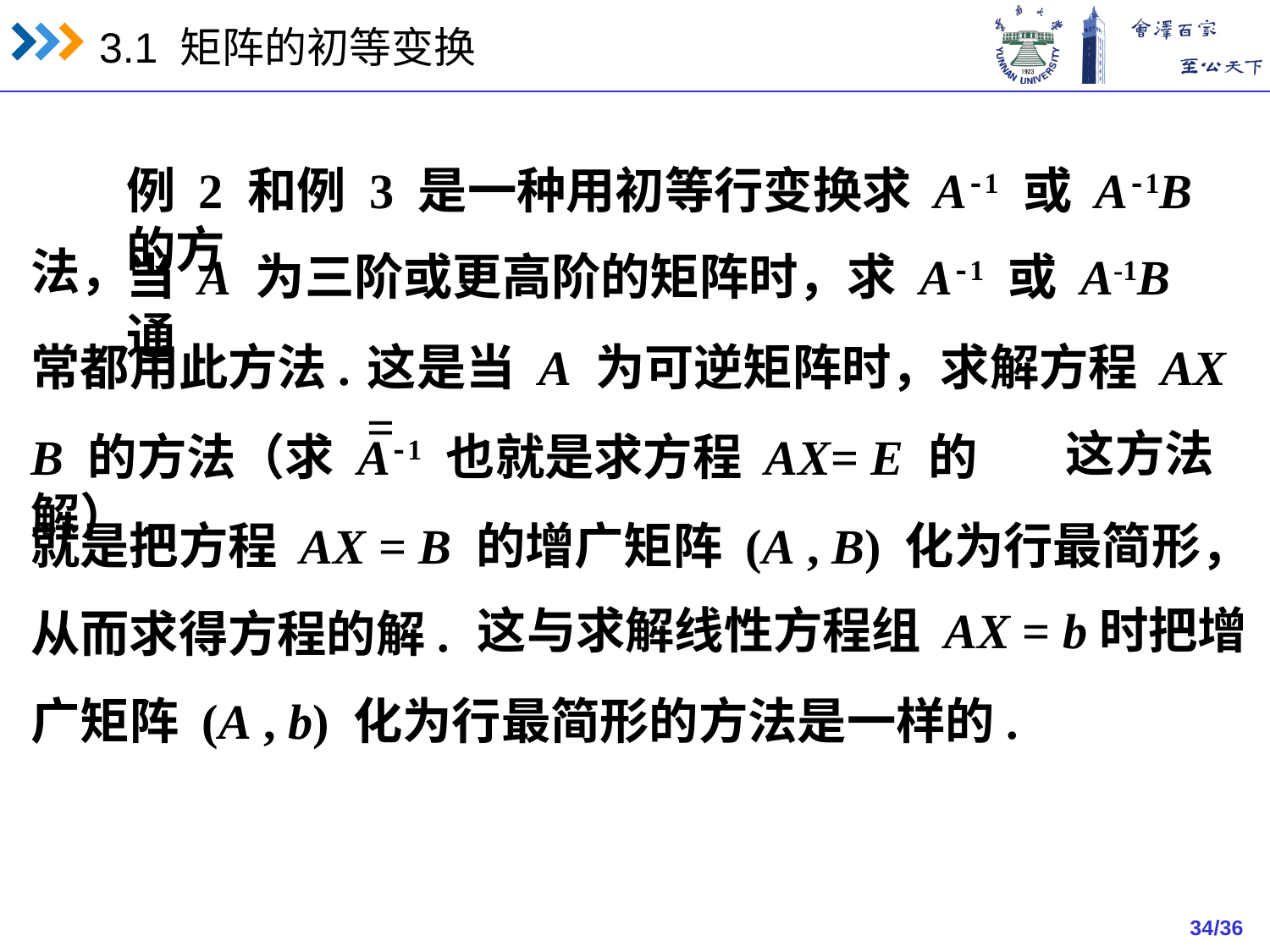

例 2 和例 3 是一种用初等行变换求 A-1 或 A-1B 的方
法，
当 A 为三阶或更高阶的矩阵时，求 A-1 或 A-1B 通
常都用此方法.
这是当 A 为可逆矩阵时，求解方程 AX =
这方法
B 的方法（求 A-1 也就是求方程 AX= E 的解）.
就是把方程 AX = B 的增广矩阵 (A , B) 化为行最简形，
这与求解线性方程组 AX = b时把增
从而求得方程的解.
广矩阵 (A , b) 化为行最简形的方法是一样的.